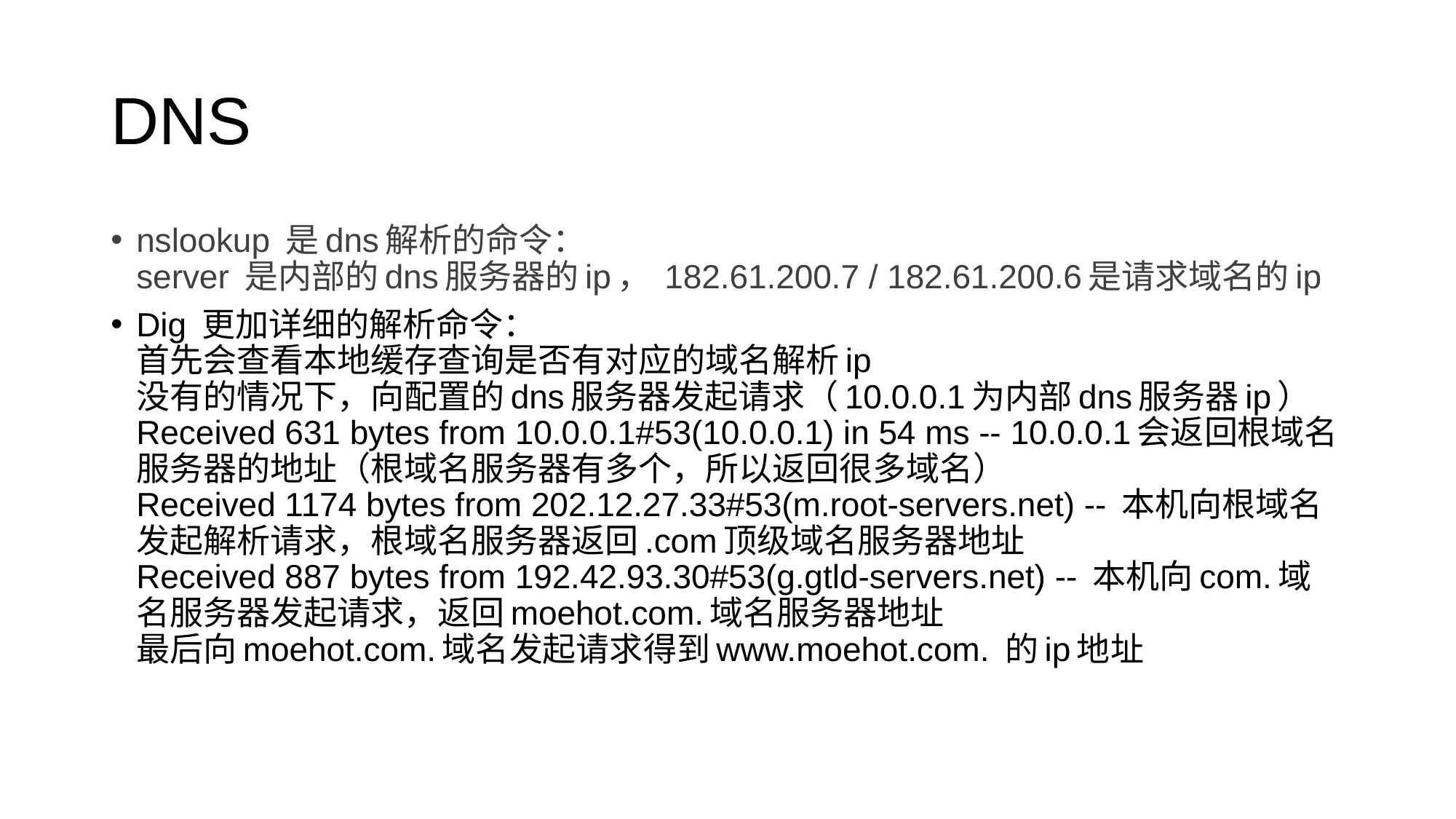

# DNS
nslookup 是dns解析的命令：
server 是内部的dns服务器的ip， 182.61.200.7 / 182.61.200.6是请求域名的ip
Dig 更加详细的解析命令：
首先会查看本地缓存查询是否有对应的域名解析ip
没有的情况下，向配置的dns服务器发起请求（10.0.0.1为内部dns服务器ip）
Received 631 bytes from 10.0.0.1#53(10.0.0.1) in 54 ms -- 10.0.0.1会返回根域名服务器的地址（根域名服务器有多个，所以返回很多域名）
Received 1174 bytes from 202.12.27.33#53(m.root-servers.net) -- 本机向根域名发起解析请求，根域名服务器返回.com顶级域名服务器地址
Received 887 bytes from 192.42.93.30#53(g.gtld-servers.net) -- 本机向com.域名服务器发起请求，返回moehot.com.域名服务器地址
最后向moehot.com.域名发起请求得到www.moehot.com. 的ip地址